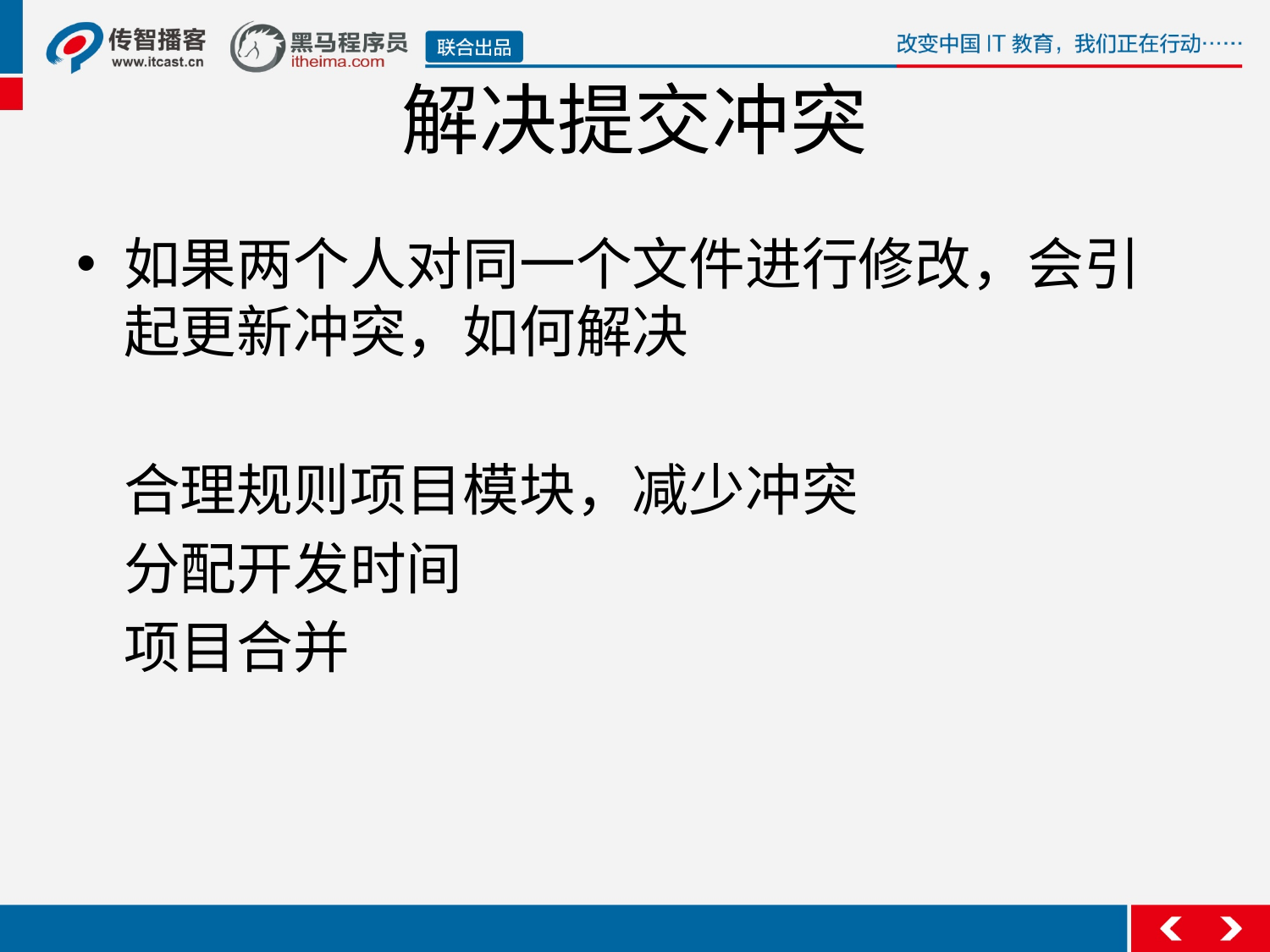

# 解决提交冲突
如果两个人对同一个文件进行修改，会引起更新冲突，如何解决

	合理规则项目模块，减少冲突
	分配开发时间
	项目合并